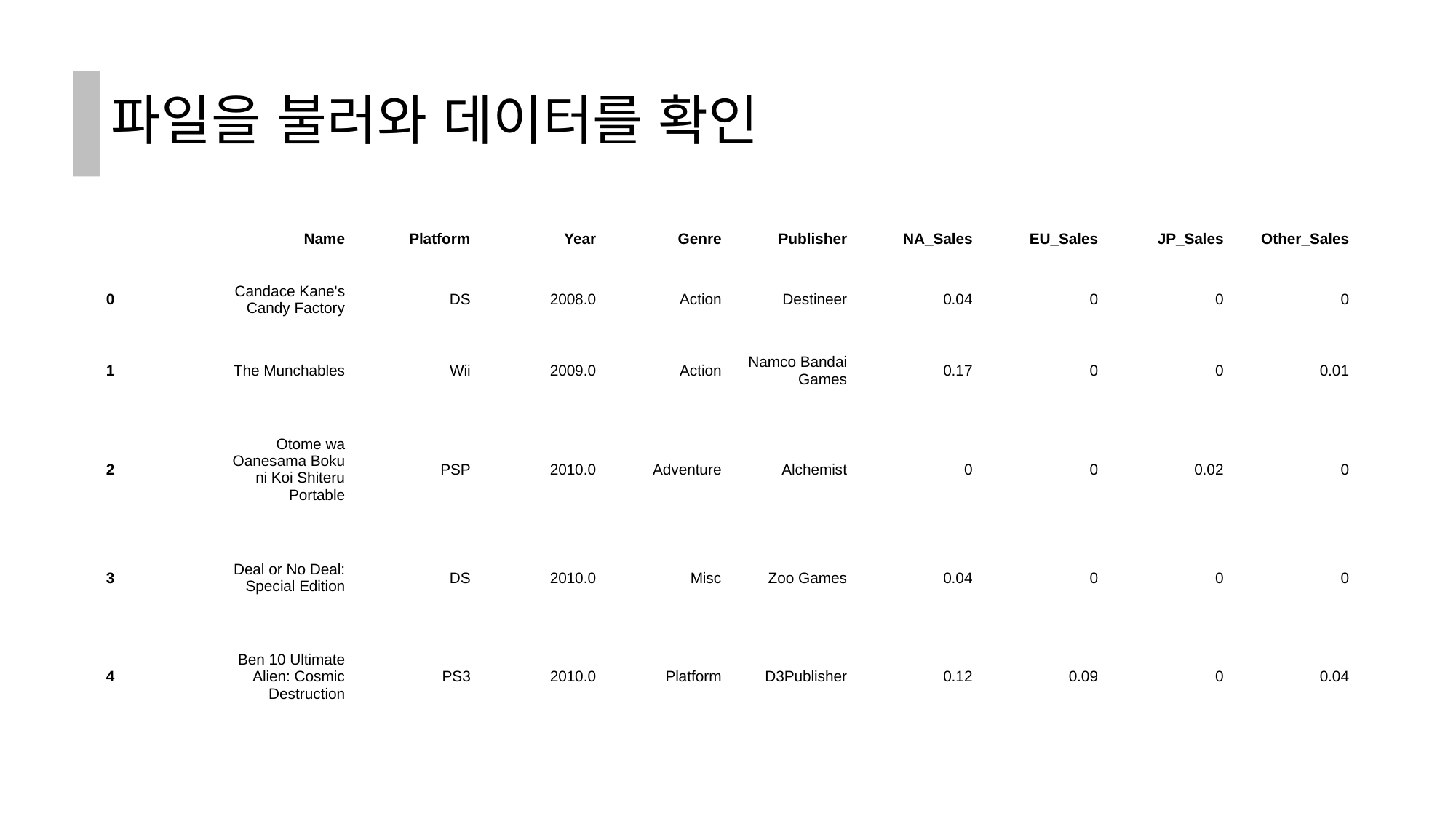

# 파일을 불러와 데이터를 확인
|  | Name | Platform | Year | Genre | Publisher | NA\_Sales | EU\_Sales | JP\_Sales | Other\_Sales |
| --- | --- | --- | --- | --- | --- | --- | --- | --- | --- |
| 0 | Candace Kane's Candy Factory | DS | 2008.0 | Action | Destineer | 0.04 | 0 | 0 | 0 |
| 1 | The Munchables | Wii | 2009.0 | Action | Namco Bandai Games | 0.17 | 0 | 0 | 0.01 |
| 2 | Otome wa Oanesama Boku ni Koi Shiteru Portable | PSP | 2010.0 | Adventure | Alchemist | 0 | 0 | 0.02 | 0 |
| 3 | Deal or No Deal: Special Edition | DS | 2010.0 | Misc | Zoo Games | 0.04 | 0 | 0 | 0 |
| 4 | Ben 10 Ultimate Alien: Cosmic Destruction | PS3 | 2010.0 | Platform | D3Publisher | 0.12 | 0.09 | 0 | 0.04 |